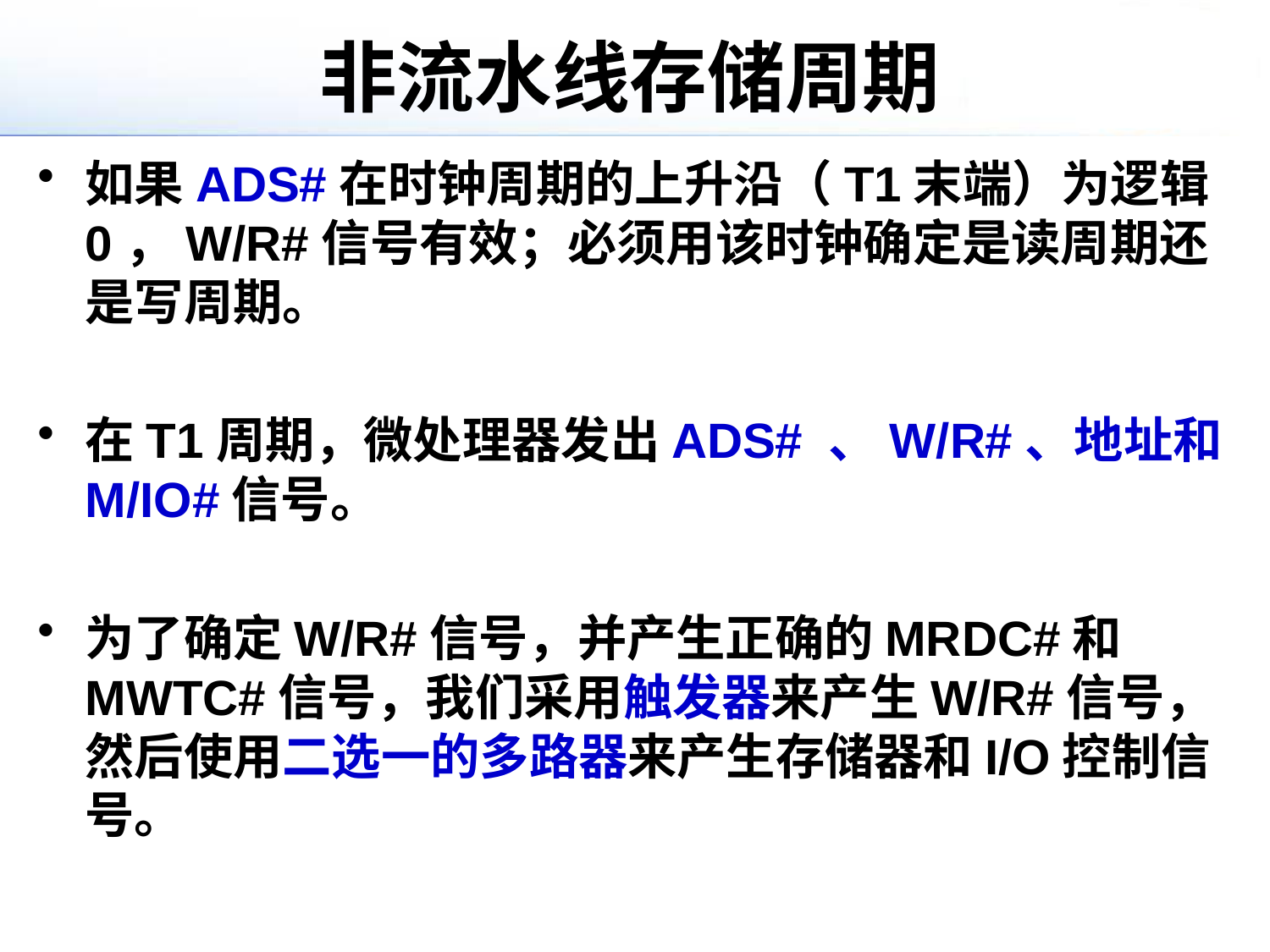

# 非流水线存储周期
如果ADS#在时钟周期的上升沿（T1末端）为逻辑0，W/R#信号有效；必须用该时钟确定是读周期还是写周期。

在T1周期，微处理器发出ADS# 、W/R#、地址和M/IO#信号。

为了确定W/R#信号，并产生正确的MRDC#和MWTC#信号，我们采用触发器来产生W/R#信号，然后使用二选一的多路器来产生存储器和I/O控制信号。